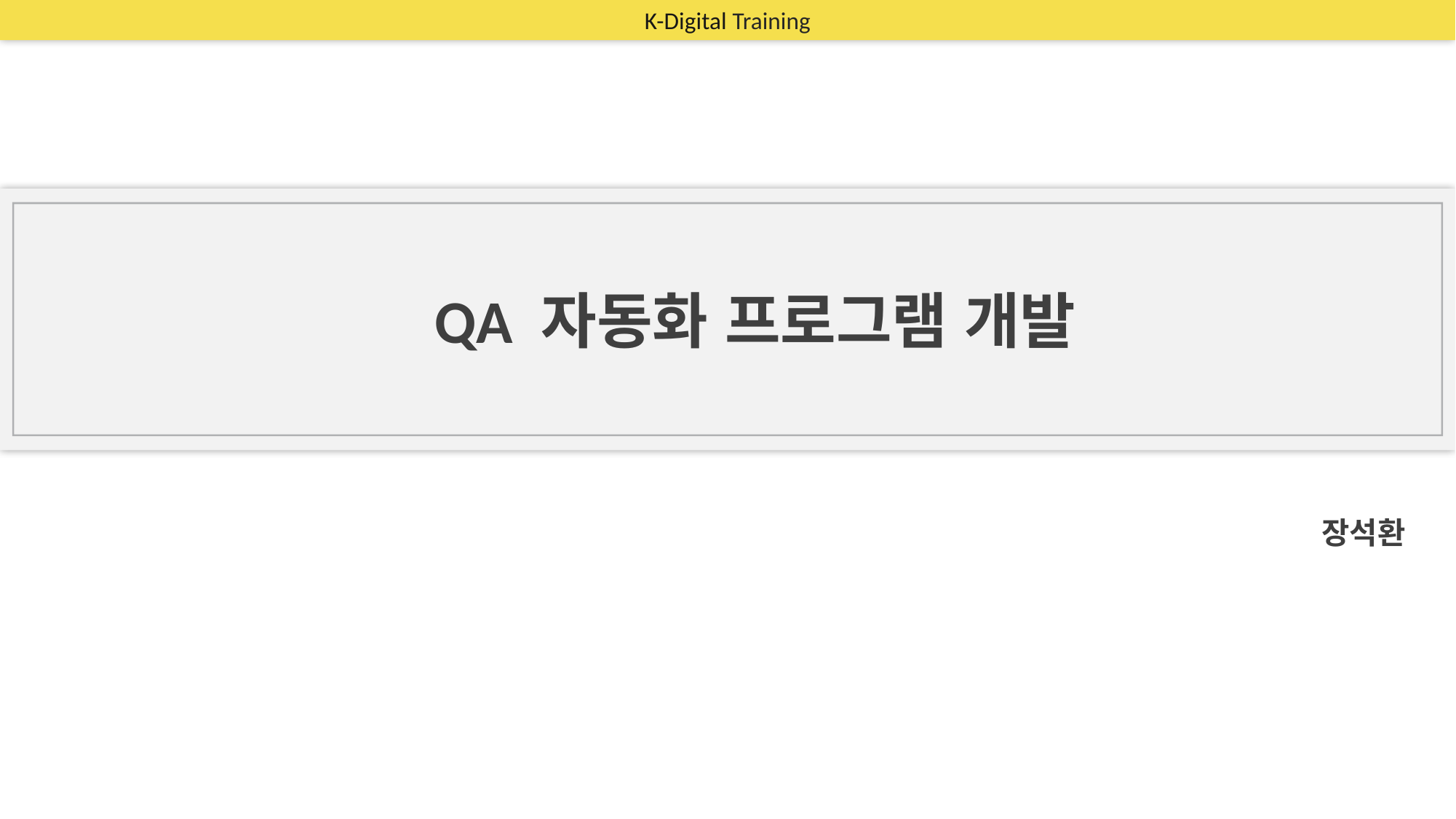

K-Digital Training

QA 자동화 프로그램 개발
장석환